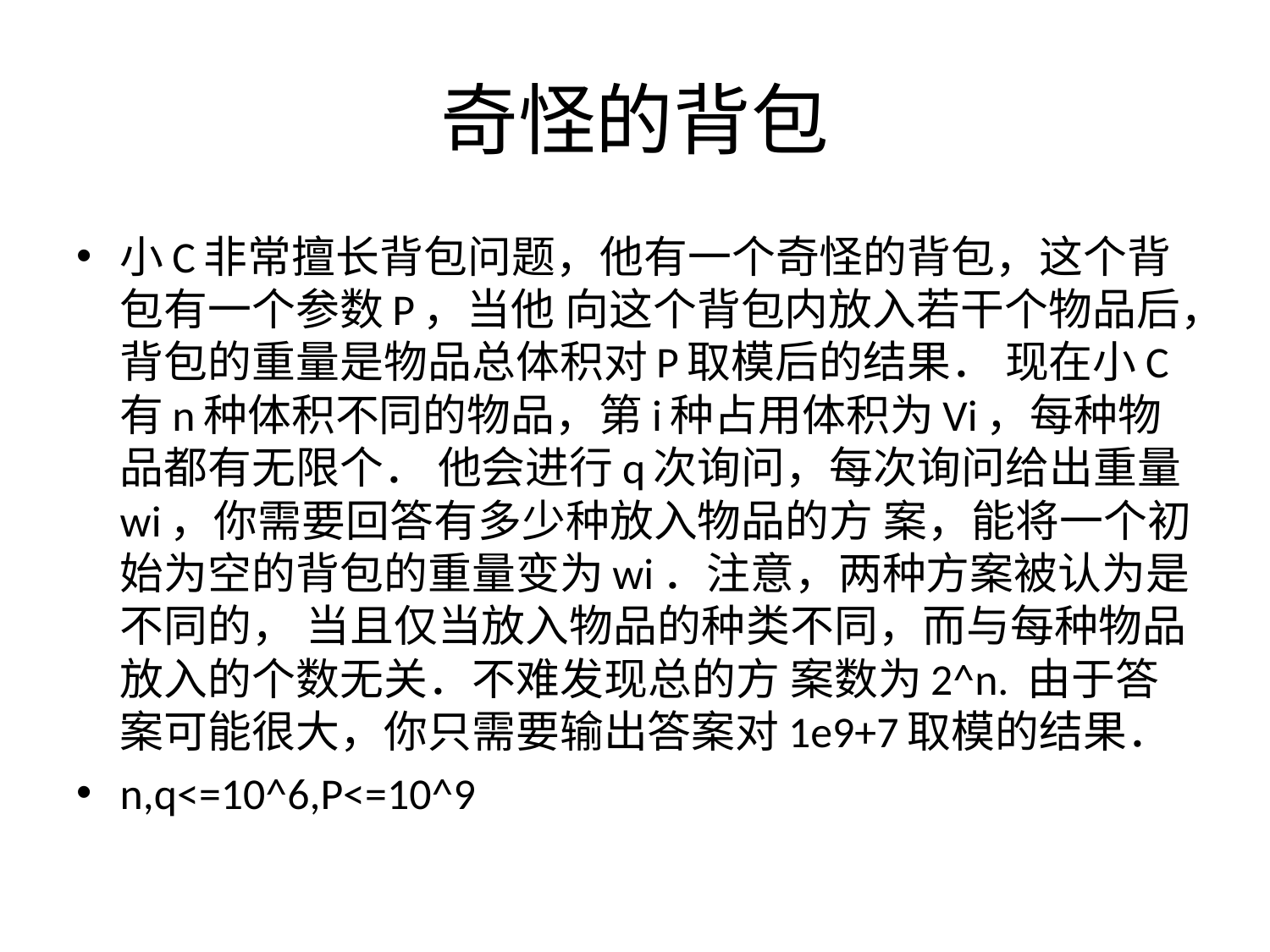

# 奇怪的背包
小C非常擅长背包问题，他有一个奇怪的背包，这个背包有一个参数P，当他 向这个背包内放入若干个物品后，背包的重量是物品总体积对P取模后的结果． 现在小C有n种体积不同的物品，第i种占用体积为Vi，每种物品都有无限个． 他会进行q次询问，每次询问给出重量wi​，你需要回答有多少种放入物品的方 案，能将一个初始为空的背包的重量变为wi．注意，两种方案被认为是不同的， 当且仅当放入物品的种类不同，而与每种物品放入的个数无关．不难发现总的方 案数为2^n. 由于答案可能很大，你只需要输出答案对1e9+7取模的结果．
n,q<=10^6,P<=10^9